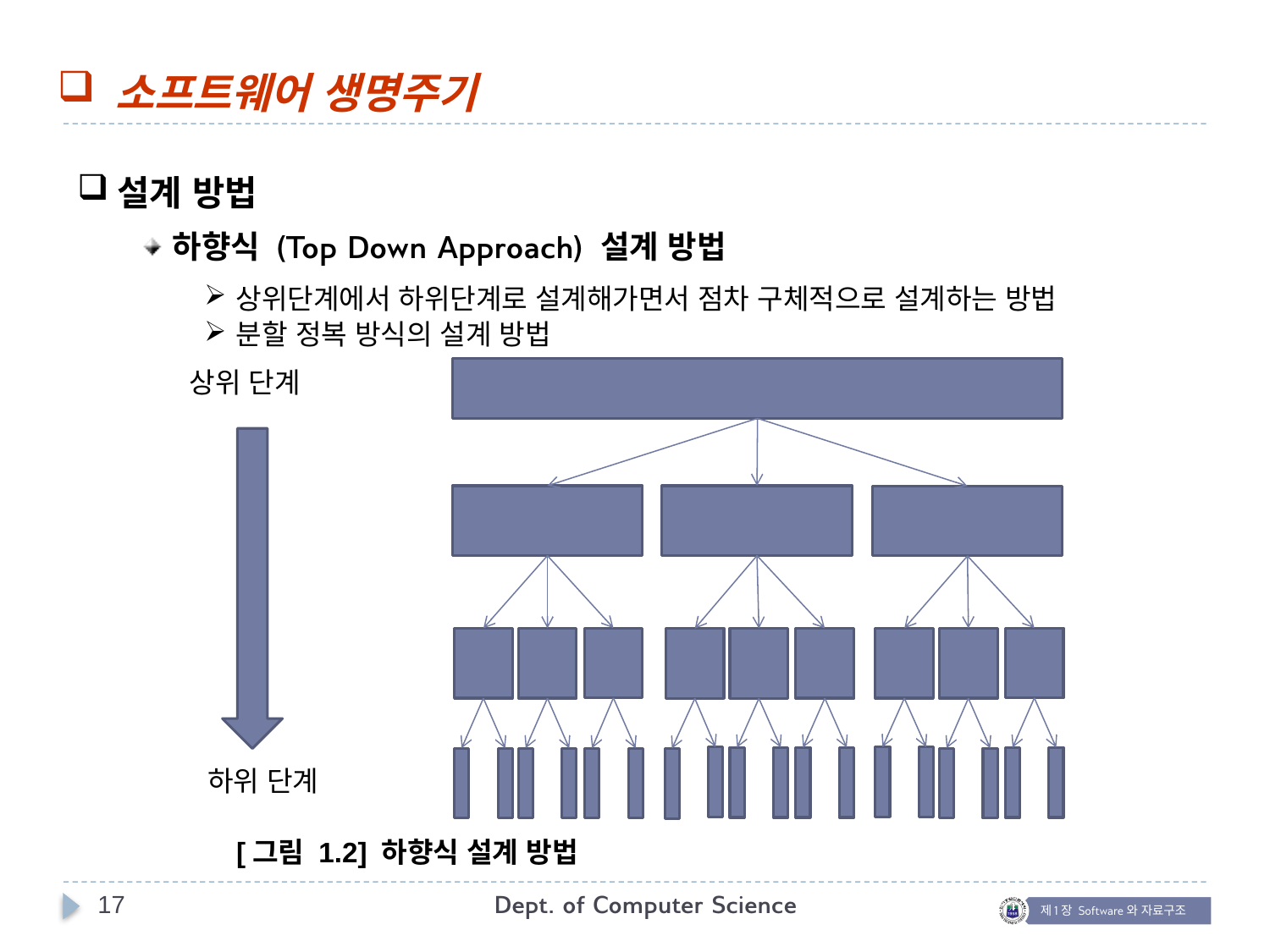

소프트웨어 생명주기
설계 방법
하향식 (Top Down Approach) 설계 방법
상위단계에서 하위단계로 설계해가면서 점차 구체적으로 설계하는 방법
분할 정복 방식의 설계 방법
상위 단계

하위 단계
[그림 1.2] 하향식 설계 방법
17
Dept. of Computer Science